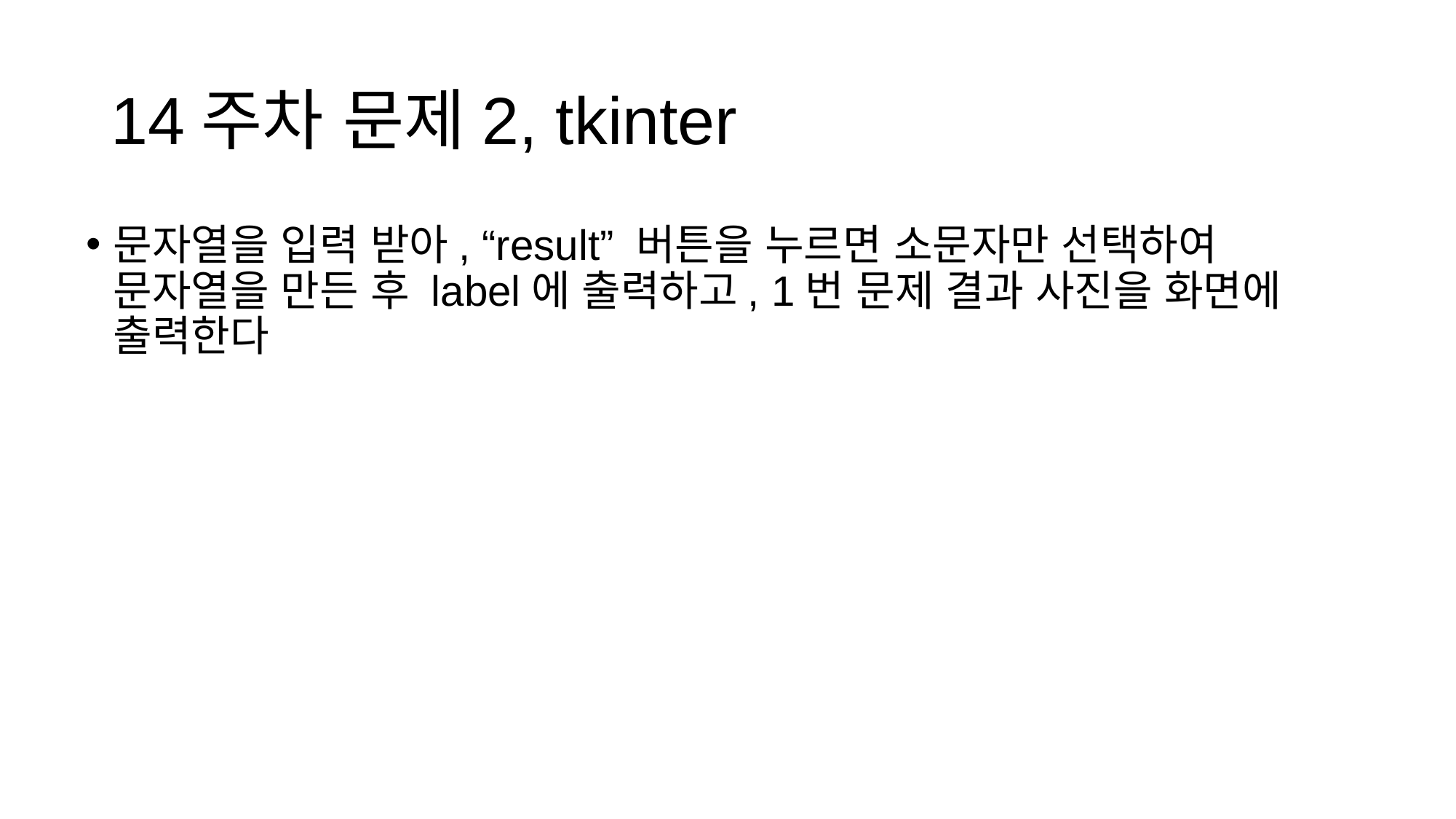

# 14주차 문제2, tkinter
문자열을 입력 받아, “result” 버튼을 누르면 소문자만 선택하여 문자열을 만든 후 label에 출력하고, 1번 문제 결과 사진을 화면에 출력한다